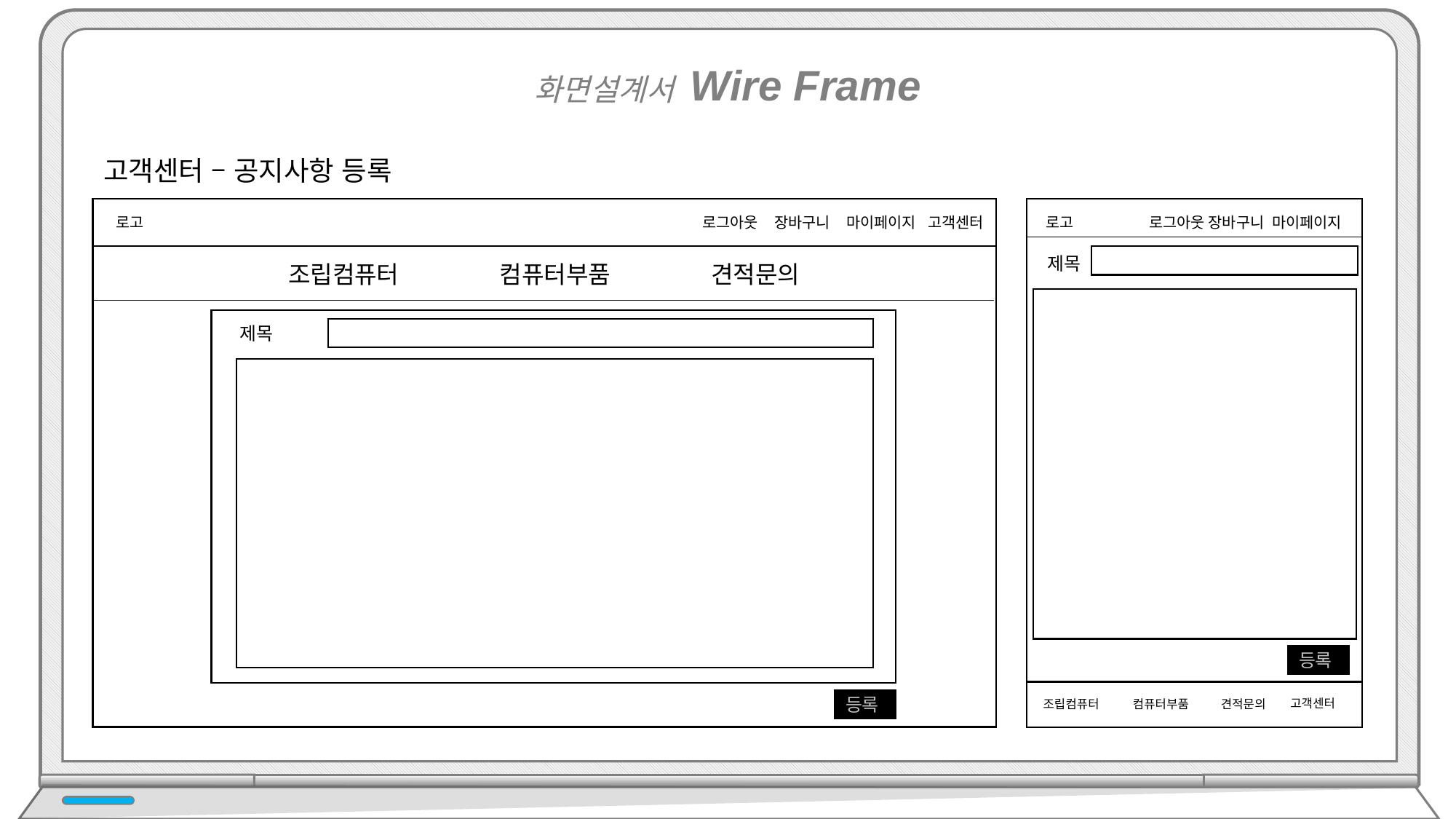

화면설계서 Wire Frame
고객센터 – 공지사항 등록

로그아웃    장바구니    마이페이지   고객센터
로고
로그아웃 장바구니  마이페이지
로고

제목
조립컴퓨터               컴퓨터부품               견적문의

제목

등록

등록
고객센터
견적문의
조립컴퓨터
컴퓨터부품